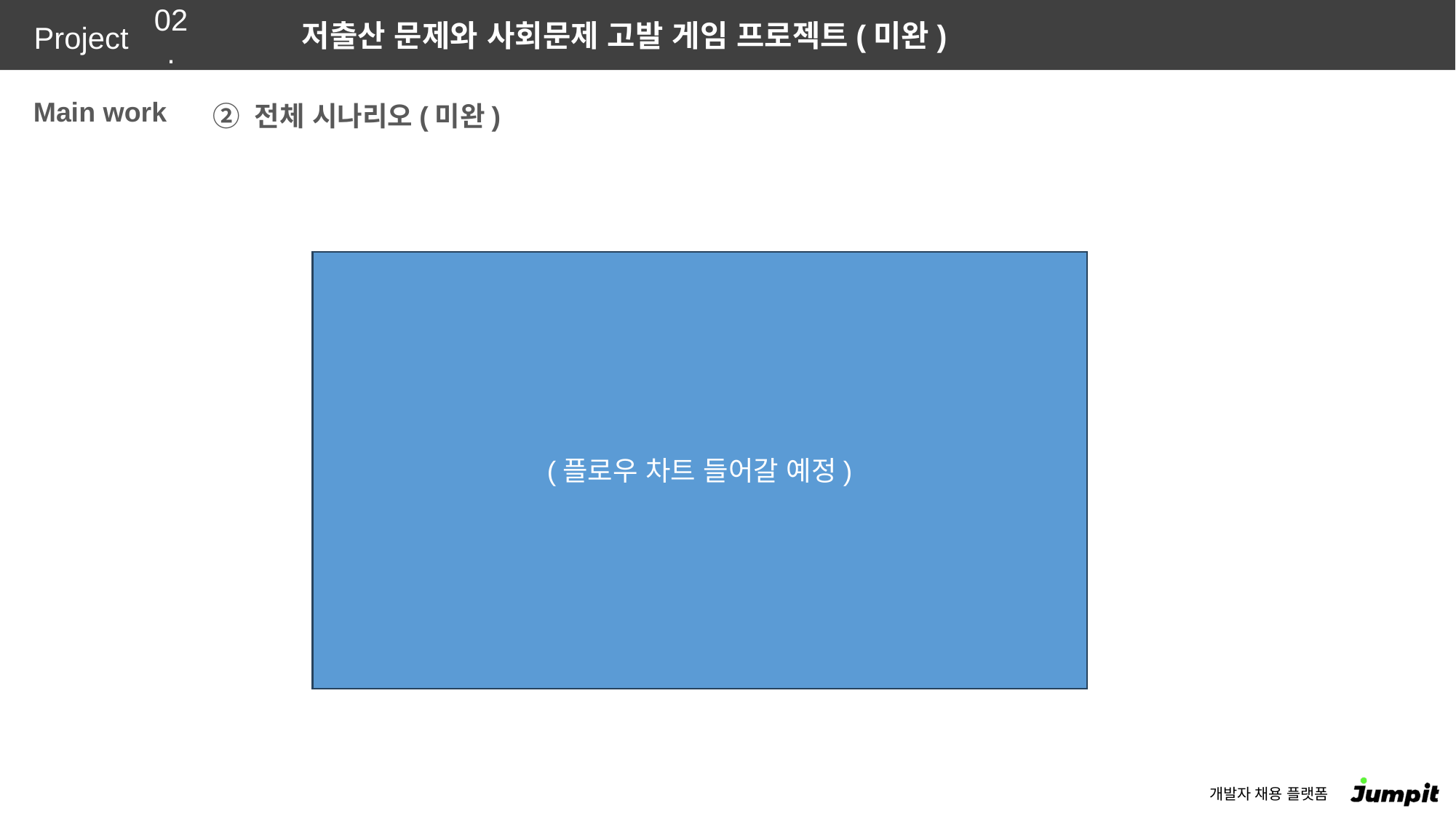

02.
저출산 문제와 사회문제 고발 게임 프로젝트(미완)
② 전체 시나리오(미완)
(플로우 차트 들어갈 예정)